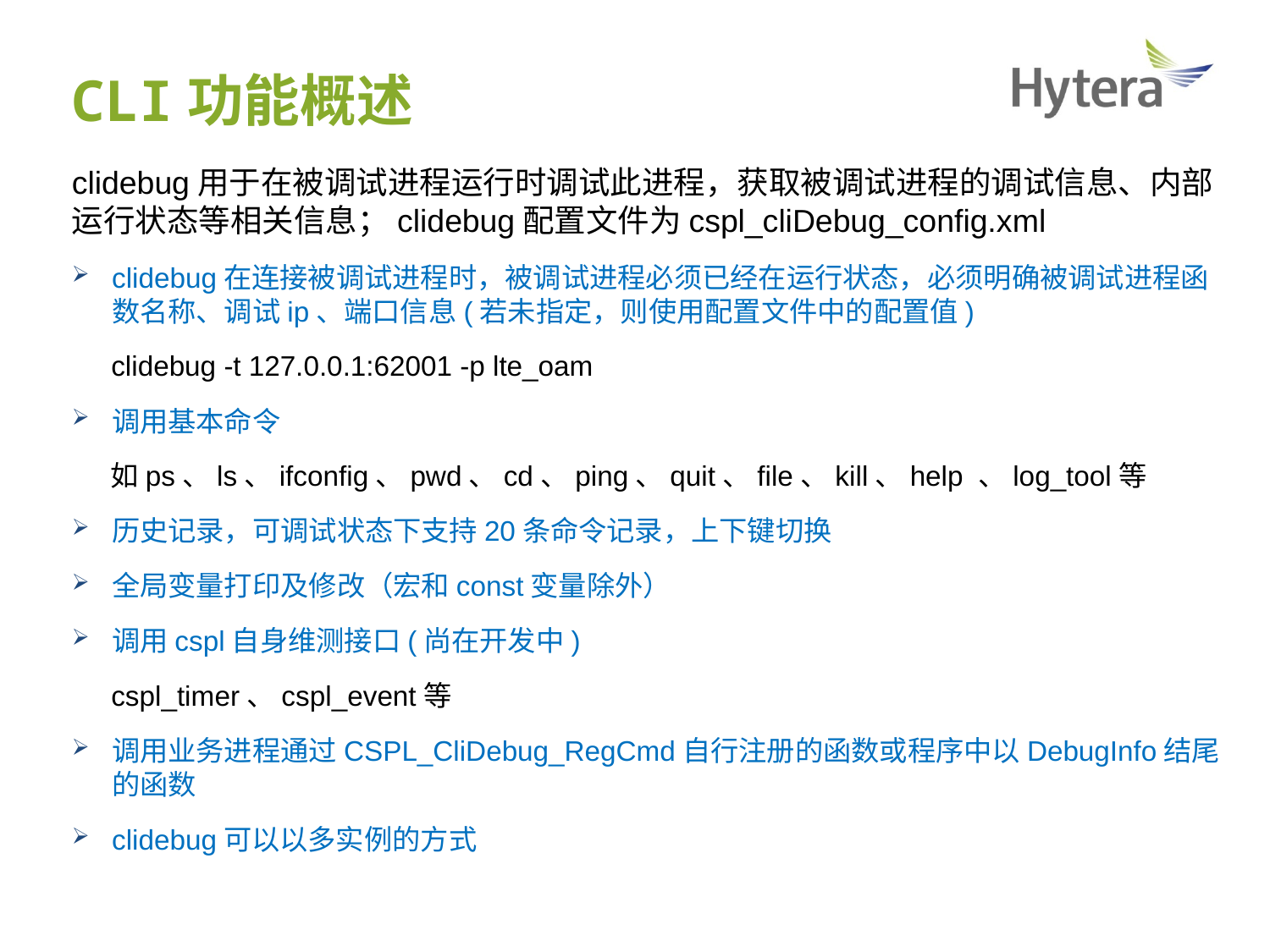

CLI功能概述
clidebug用于在被调试进程运行时调试此进程，获取被调试进程的调试信息、内部运行状态等相关信息；clidebug配置文件为cspl_cliDebug_config.xml
clidebug在连接被调试进程时，被调试进程必须已经在运行状态，必须明确被调试进程函数名称、调试ip、端口信息(若未指定，则使用配置文件中的配置值)
     clidebug -t 127.0.0.1:62001 -p lte_oam
调用基本命令
     如ps、ls、ifconfig、pwd、cd、ping、quit、file、kill、help 、log_tool等
历史记录，可调试状态下支持20条命令记录，上下键切换
全局变量打印及修改（宏和const变量除外）
调用cspl自身维测接口(尚在开发中)
     cspl_timer、cspl_event等
调用业务进程通过CSPL_CliDebug_RegCmd自行注册的函数或程序中以DebugInfo结尾的函数
clidebug可以以多实例的方式